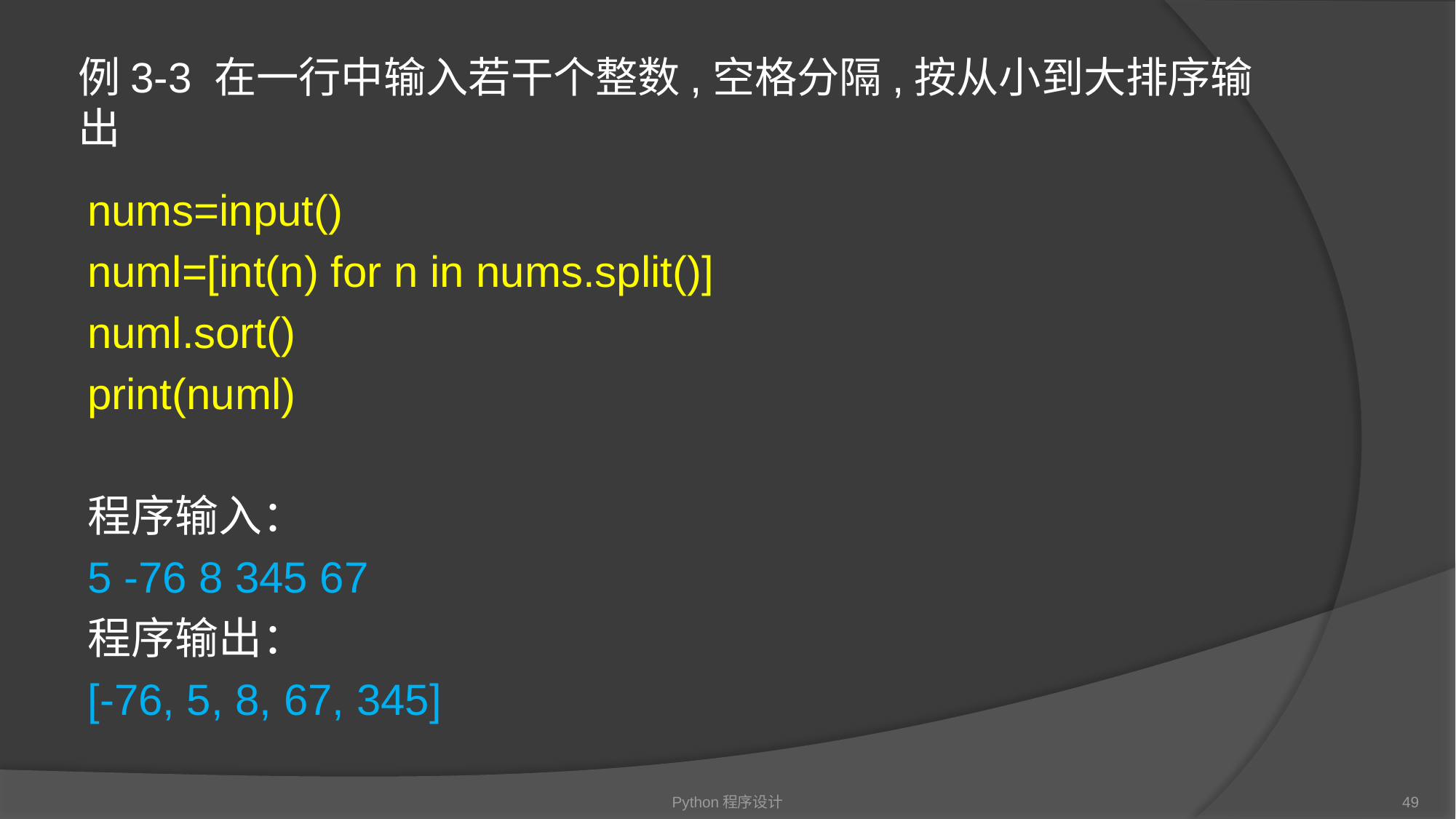

# 例3-3 在一行中输入若干个整数,空格分隔,按从小到大排序输出
nums=input()
numl=[int(n) for n in nums.split()]
numl.sort()
print(numl)

程序输入：
5 -76 8 345 67
程序输出：
[-76, 5, 8, 67, 345]

Python程序设计
49